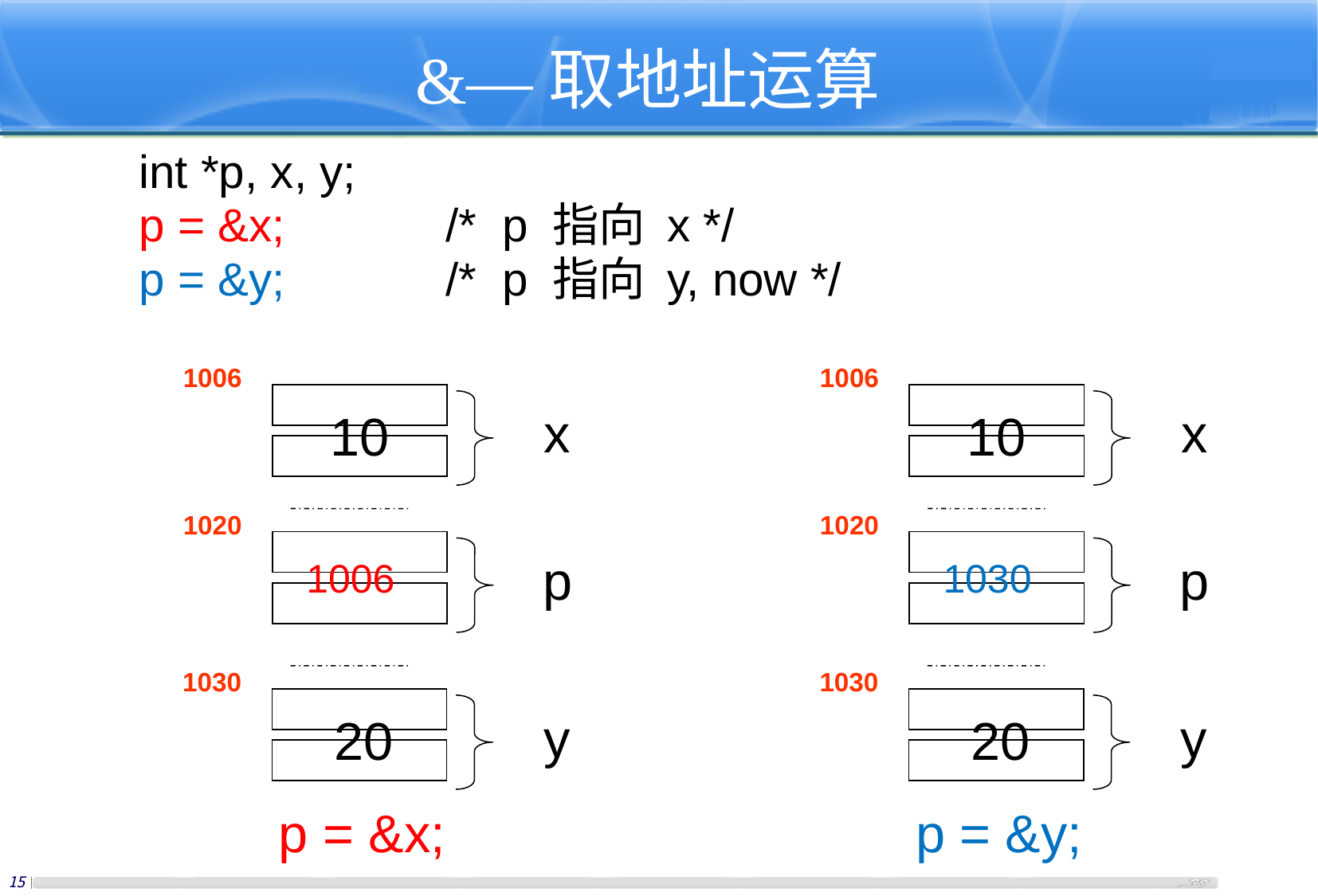

&—取地址运算
    int *p, x, y;
    p = &x;    	/*  p 指向 x */
    p = &y;    	/*  p 指向 y, now */

1006

x
10

1006

x
10

1020
1020

p
p
1006
1030

1030
1030

y
y
 20
 20

p = &x;
p = &y;